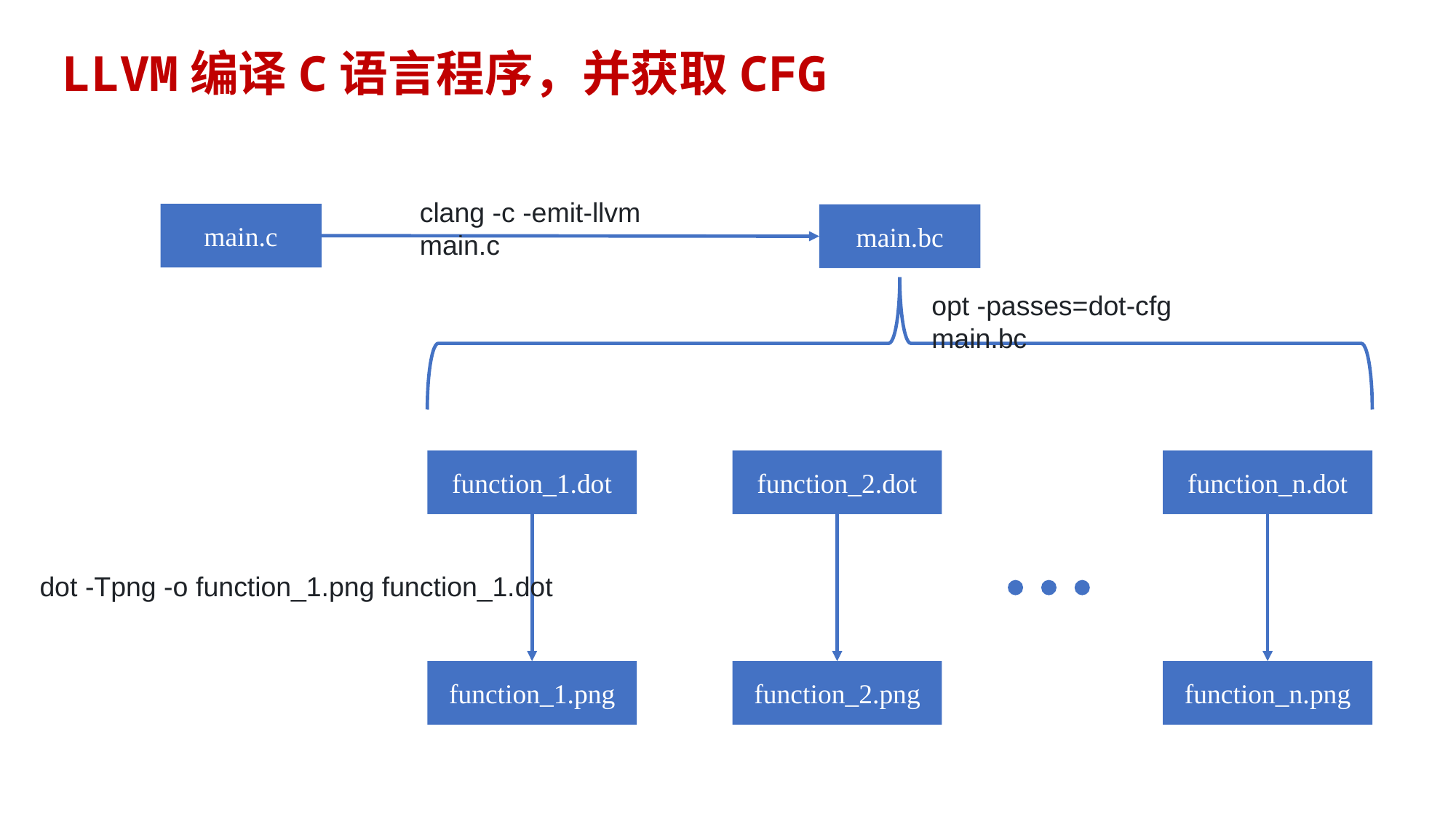

LLVM编译C语言程序，并获取CFG
clang -c -emit-llvm main.c
main.c
main.bc
opt -passes=dot-cfg main.bc
function_1.dot
function_2.dot
function_n.dot
dot -Tpng -o function_1.png function_1.dot

function_1.png
function_2.png
function_n.png